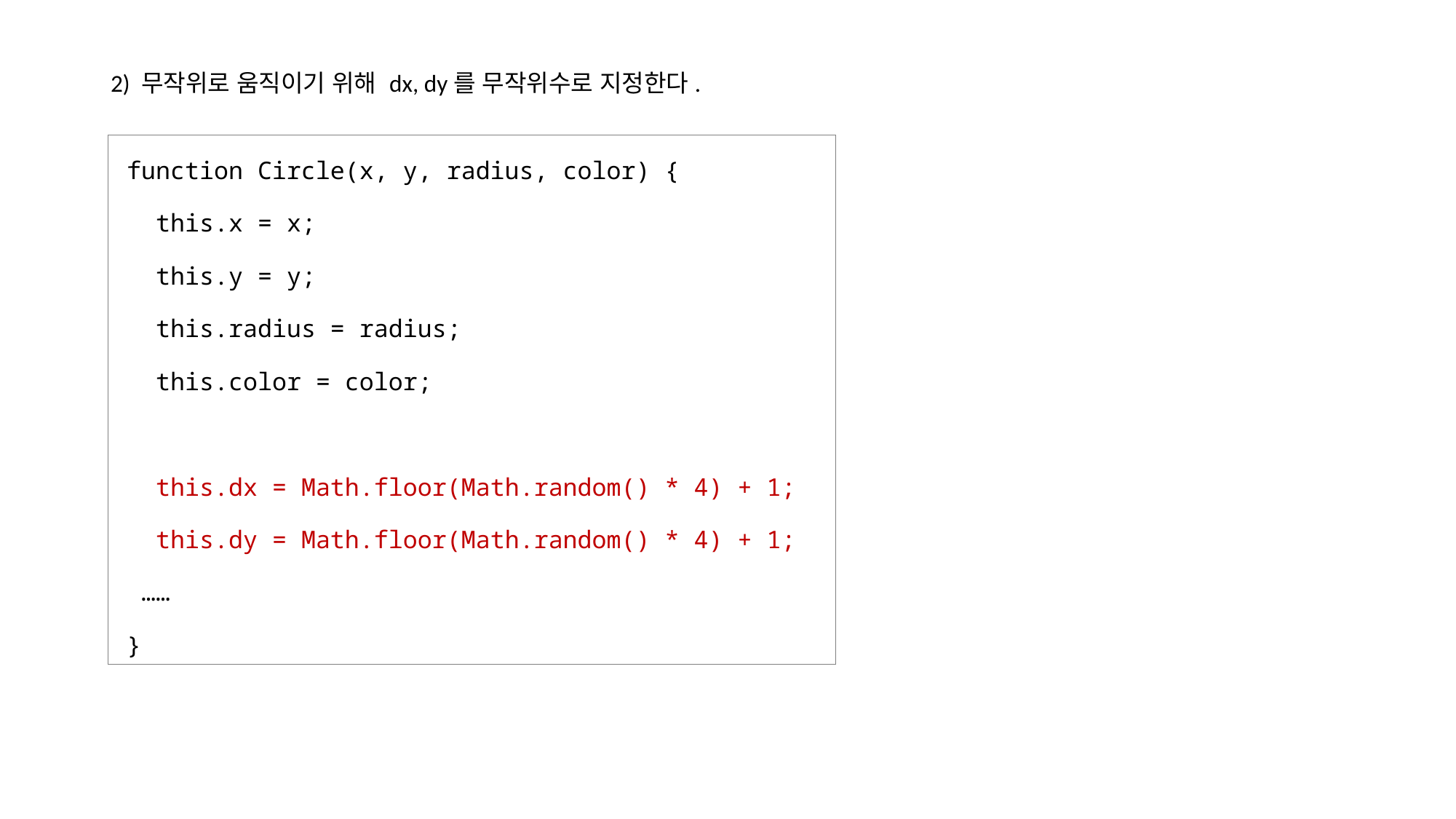

2) 무작위로 움직이기 위해 dx, dy를 무작위수로 지정한다.
function Circle(x, y, radius, color) {
  this.x = x;
  this.y = y;
  this.radius = radius;
  this.color = color;

  this.dx = Math.floor(Math.random() * 4) + 1;
  this.dy = Math.floor(Math.random() * 4) + 1;
 ……
}